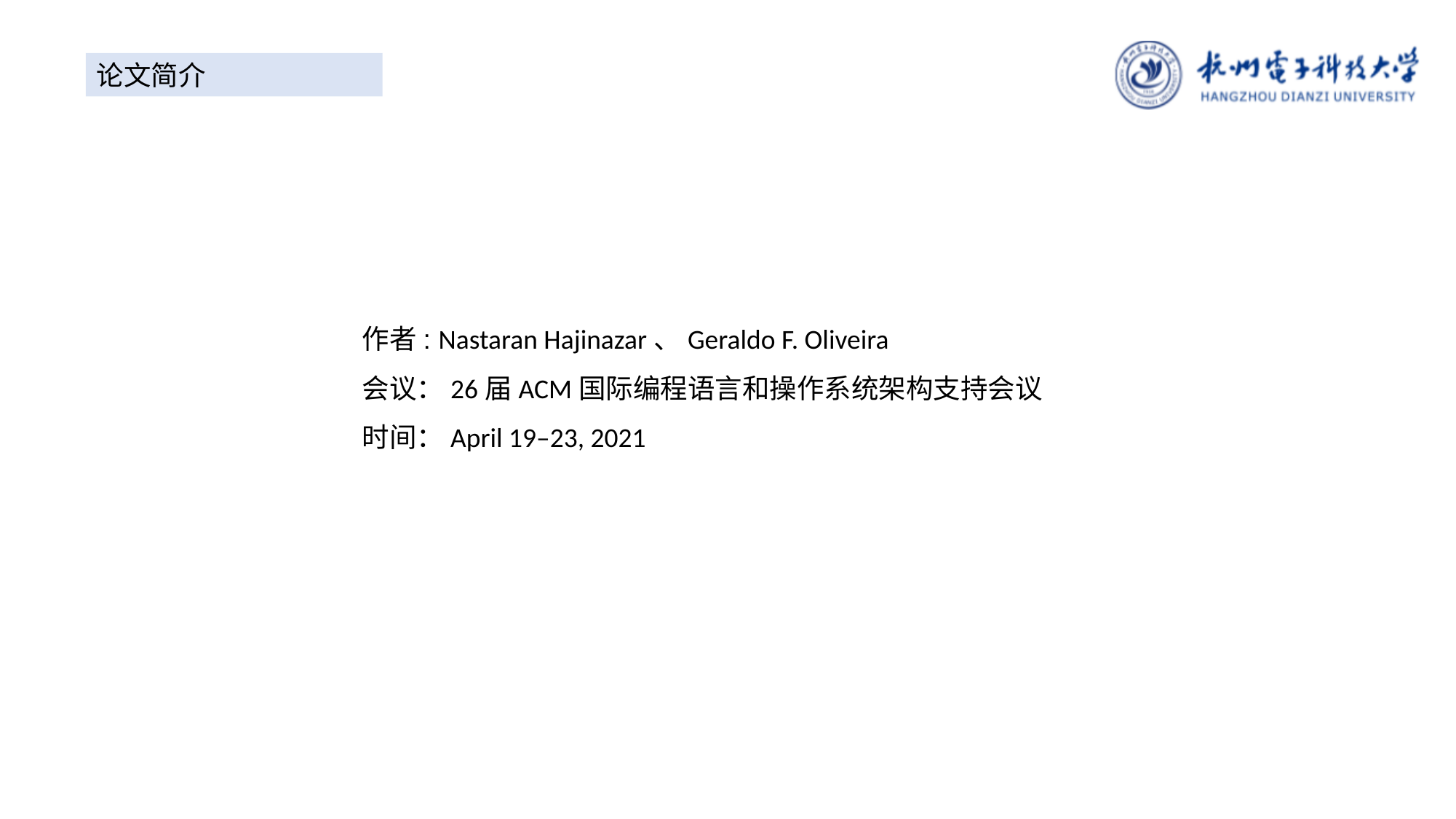

论文简介
作者: Nastaran Hajinazar、Geraldo F. Oliveira
会议：26届ACM国际编程语言和操作系统架构支持会议
时间：April 19–23, 2021